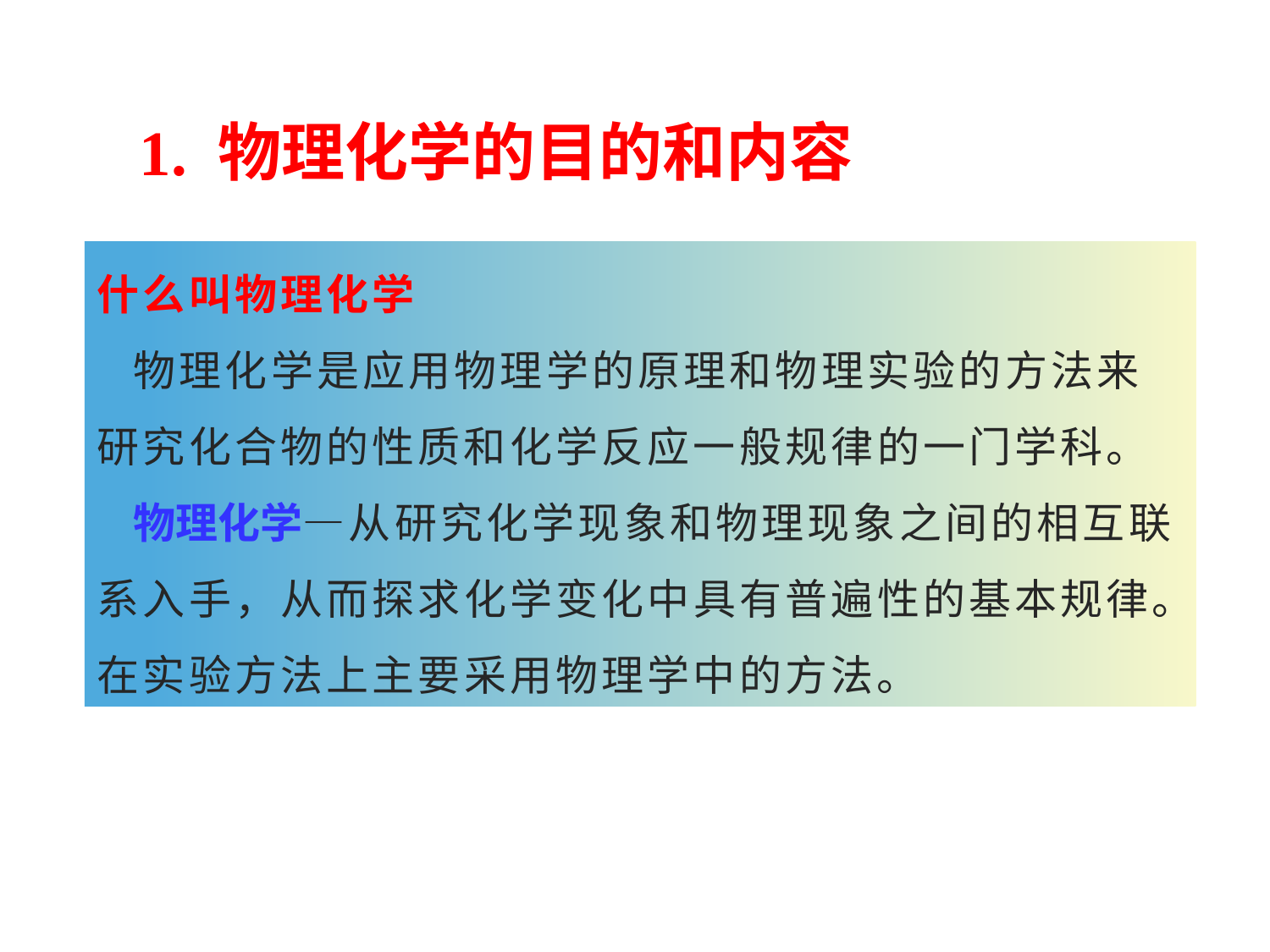

1. 物理化学的目的和内容
什么叫物理化学
  物理化学是应用物理学的原理和物理实验的方法来研究化合物的性质和化学反应一般规律的一门学科。
  物理化学—从研究化学现象和物理现象之间的相互联系入手，从而探求化学变化中具有普遍性的基本规律。在实验方法上主要采用物理学中的方法。